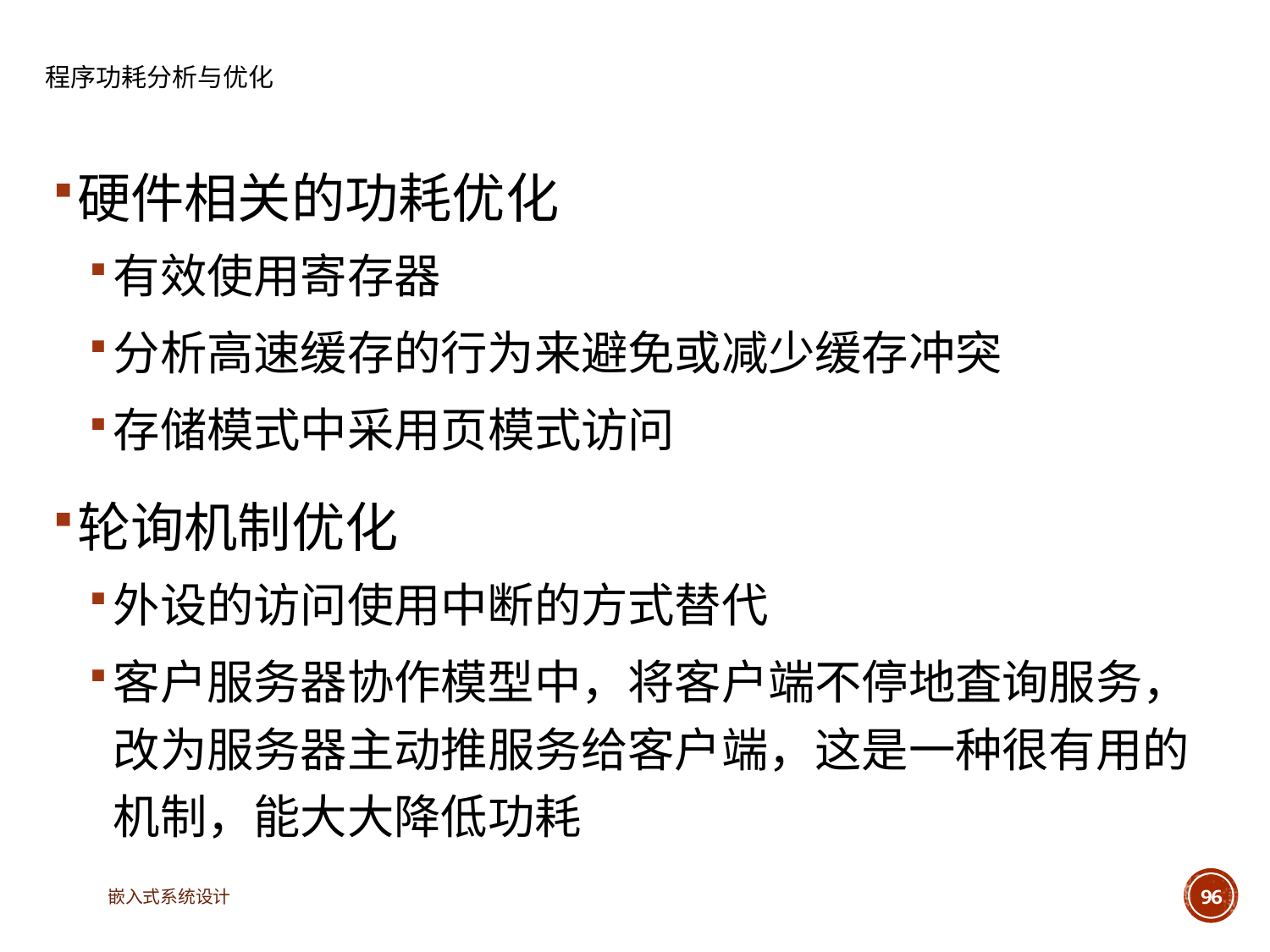

# 程序功耗分析与优化
硬件相关的功耗优化
有效使用寄存器
分析高速缓存的行为来避免或减少缓存冲突
存储模式中采用页模式访问
轮询机制优化
外设的访问使用中断的方式替代
客户服务器协作模型中，将客户端不停地査询服务，改为服务器主动推服务给客户端，这是一种很有用的机制，能大大降低功耗
嵌入式系统设计
96